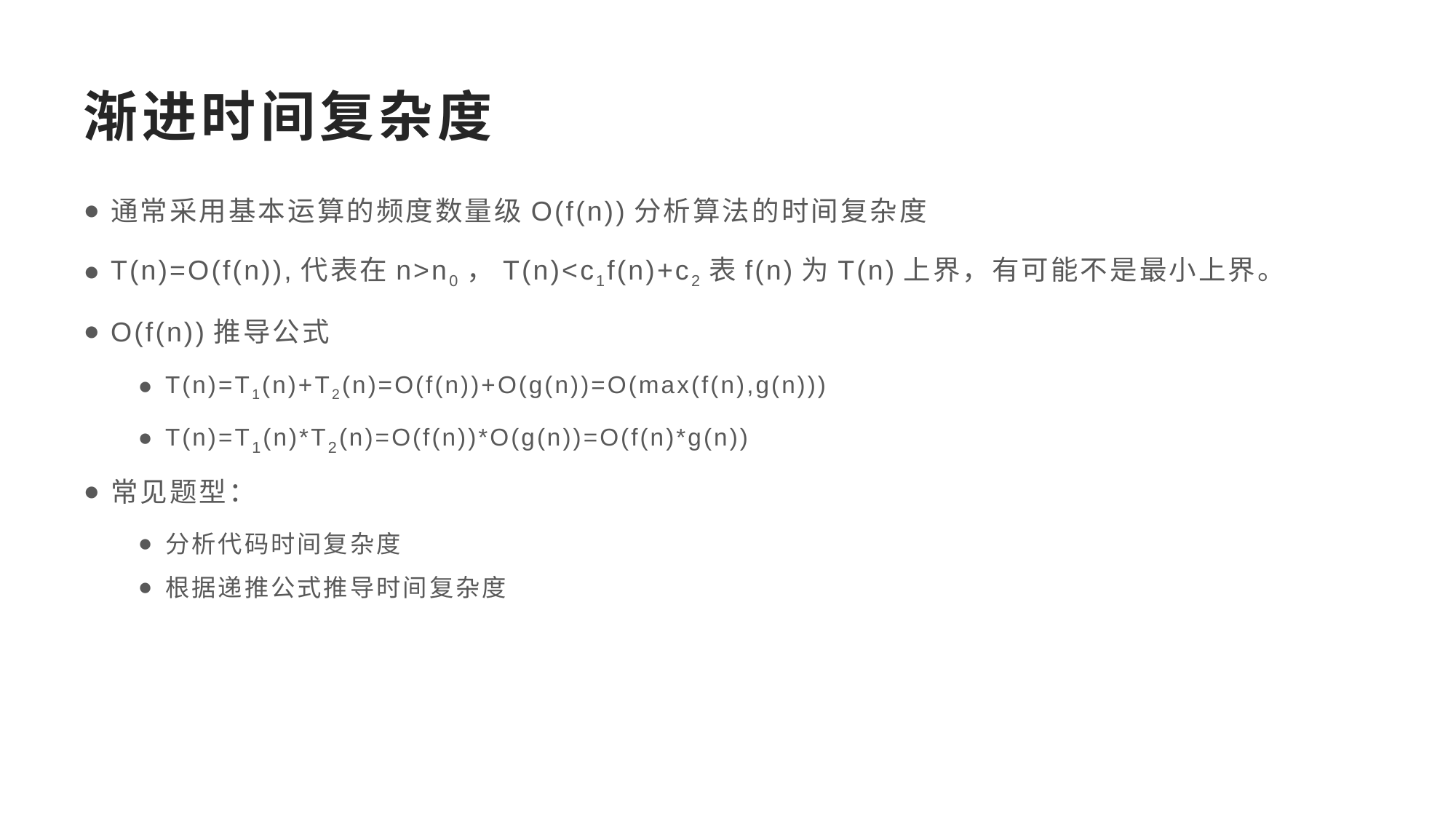

# 渐进时间复杂度
通常采用基本运算的频度数量级O(f(n))分析算法的时间复杂度
T(n)=O(f(n)),代表在n>n0，T(n)<c1f(n)+c2表f(n)为T(n)上界，有可能不是最小上界。
O(f(n))推导公式
T(n)=T1(n)+T2(n)=O(f(n))+O(g(n))=O(max(f(n),g(n)))
T(n)=T1(n)*T2(n)=O(f(n))*O(g(n))=O(f(n)*g(n))
常见题型：
分析代码时间复杂度
根据递推公式推导时间复杂度